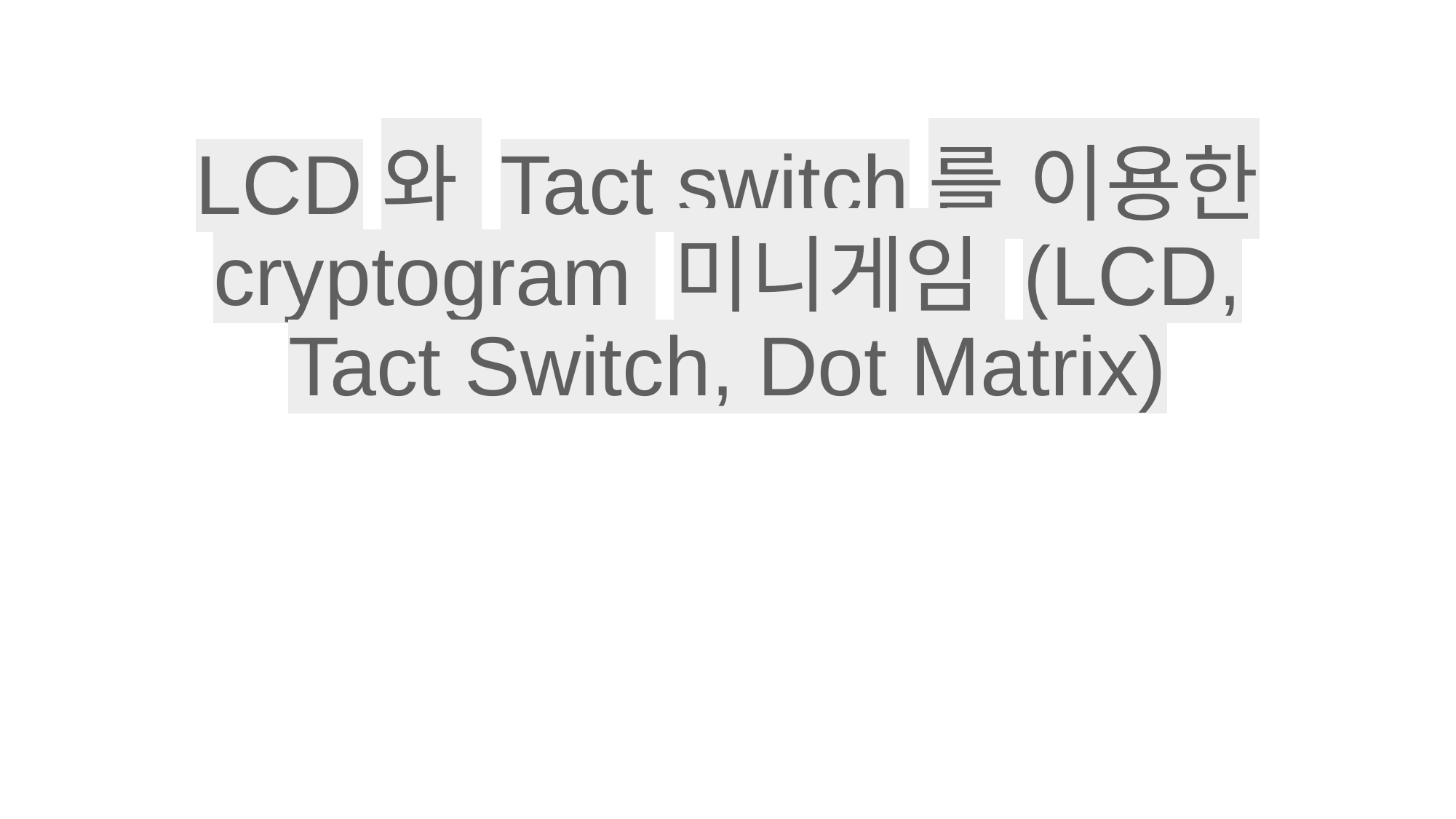

# LCD와 Tact switch를 이용한 cryptogram 미니게임 (LCD, Tact Switch, Dot Matrix)